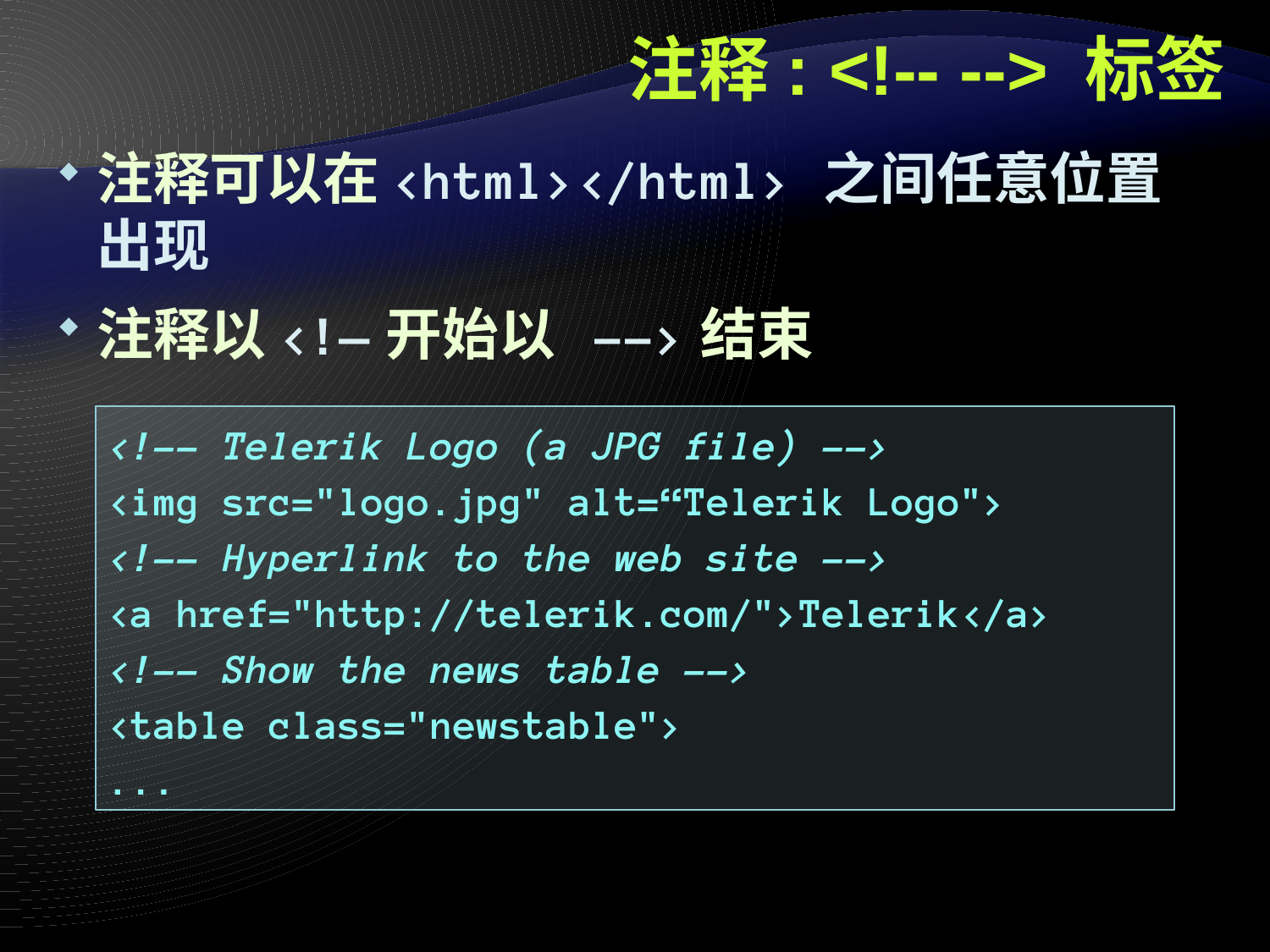

# 注释: <!-- --> 标签
注释可以在<html></html> 之间任意位置出现
注释以<!—开始以  -->结束
<!–- Telerik Logo (a JPG file) -->
<img src="logo.jpg" alt=“Telerik Logo">
<!–- Hyperlink to the web site -->
<a href="http://telerik.com/">Telerik</a>
<!–- Show the news table -->
<table class="newstable">
...
30